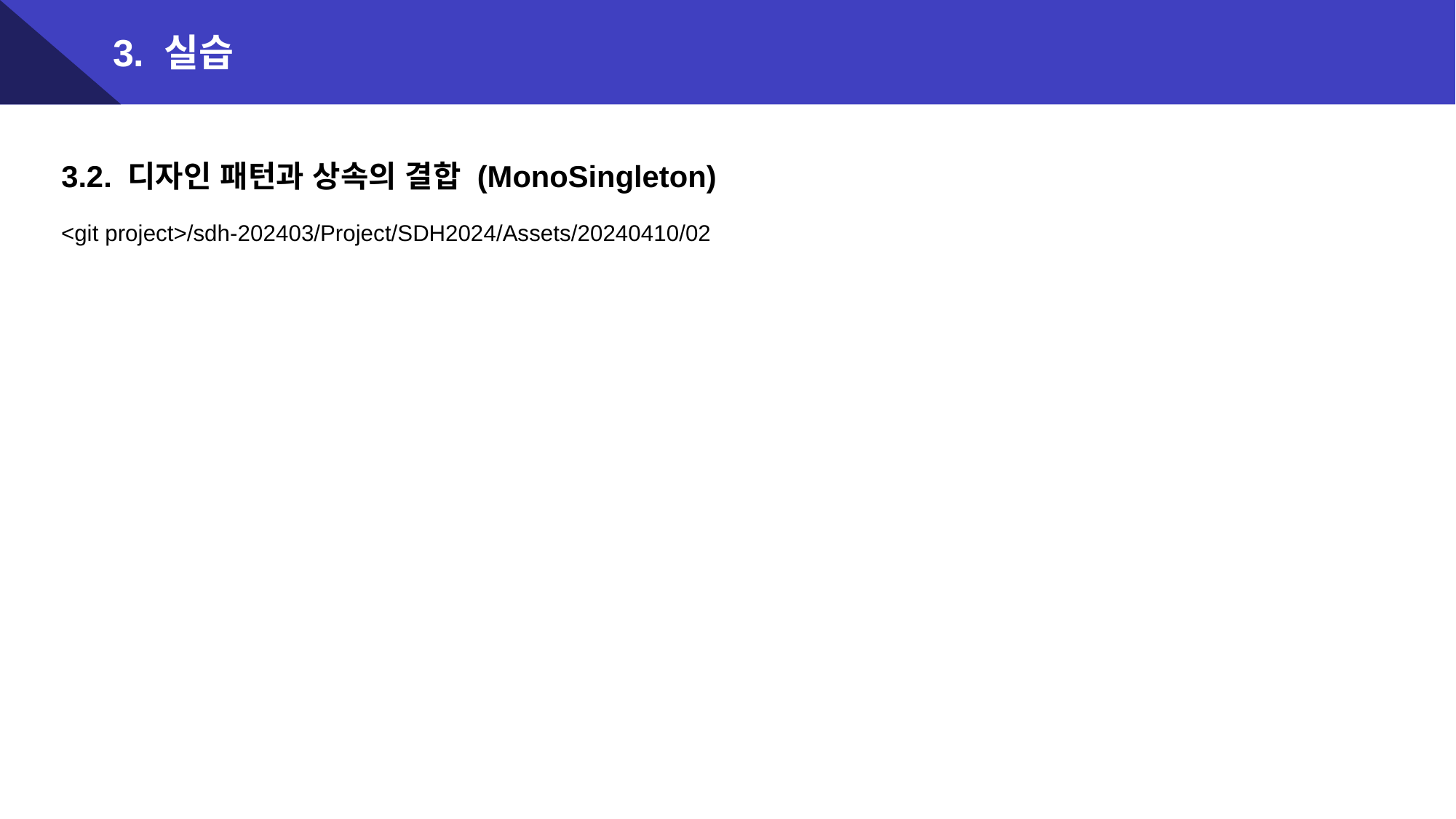

3. 실습
3.2. 디자인 패턴과 상속의 결합 (MonoSingleton)
<git project>/sdh-202403/Project/SDH2024/Assets/20240410/02